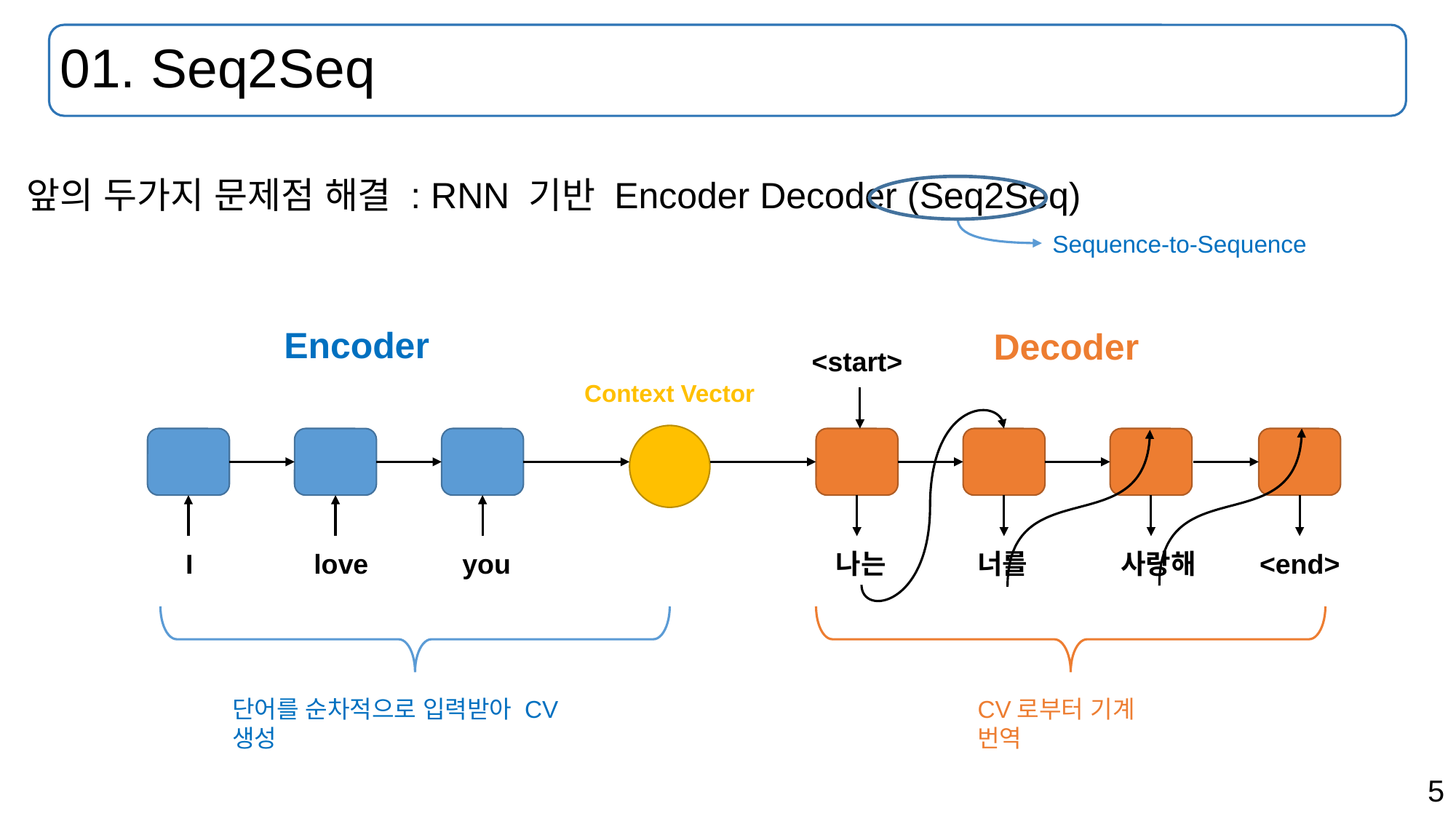

# 01. Seq2Seq
앞의 두가지 문제점 해결 : RNN 기반 Encoder Decoder (Seq2Seq)

Sequence-to-Sequence
Encoder
Decoder
<start>
Context Vector

I
love
you
나는
너를
사랑해
<end>
단어를 순차적으로 입력받아 CV 생성
CV로부터 기계 번역